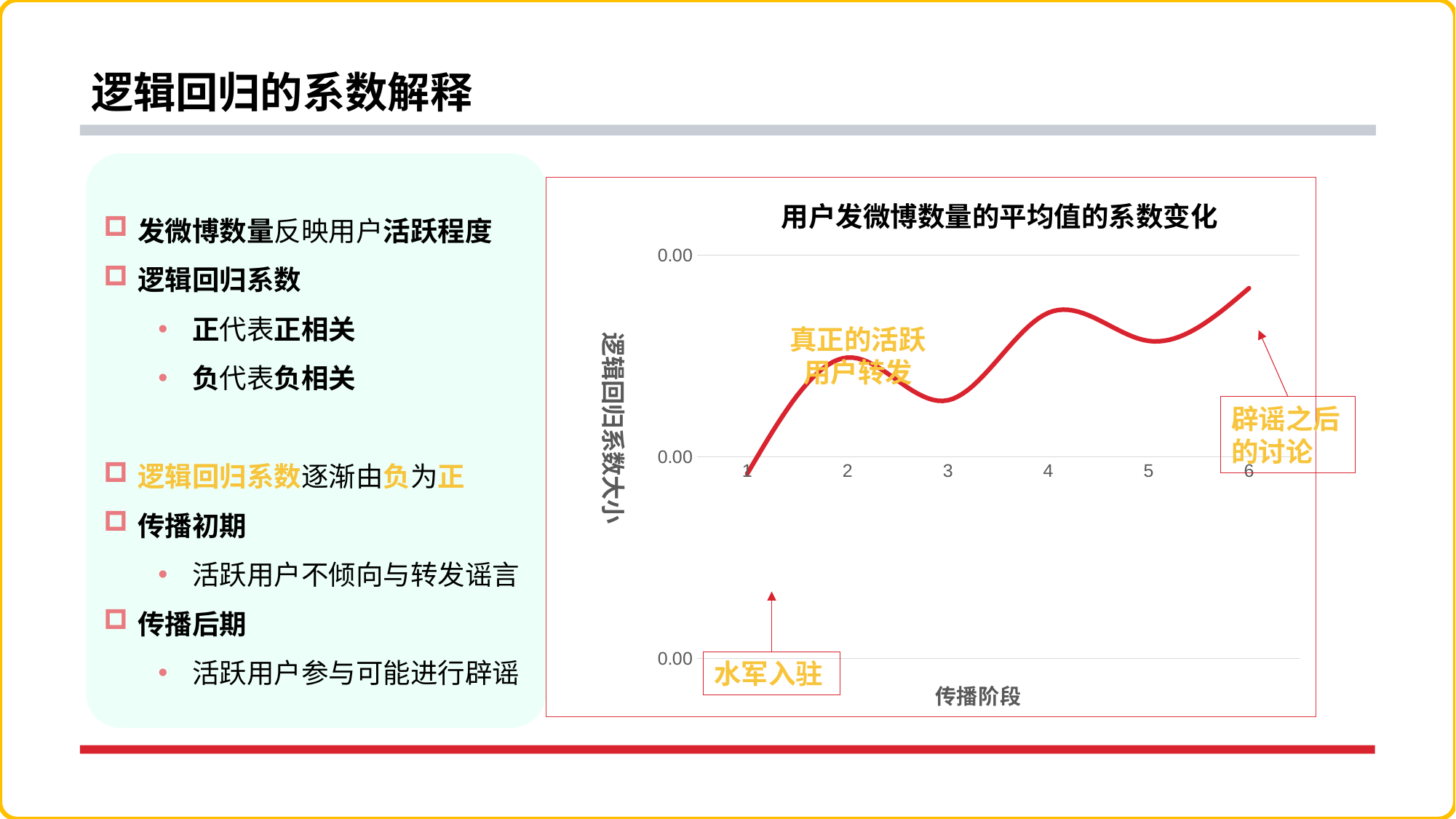

# 逻辑回归的系数解释

### Chart: 用户发微博数量的平均值的系数变化

| Category | 用户发微博数量的平均值 |
|---|---|
真正的活跃
用户转发
水军入驻
辟谣之后的讨论
发微博数量反映用户活跃程度
逻辑回归系数
正代表正相关
负代表负相关

逻辑回归系数逐渐由负为正
传播初期
活跃用户不倾向与转发谣言
传播后期
活跃用户参与可能进行辟谣